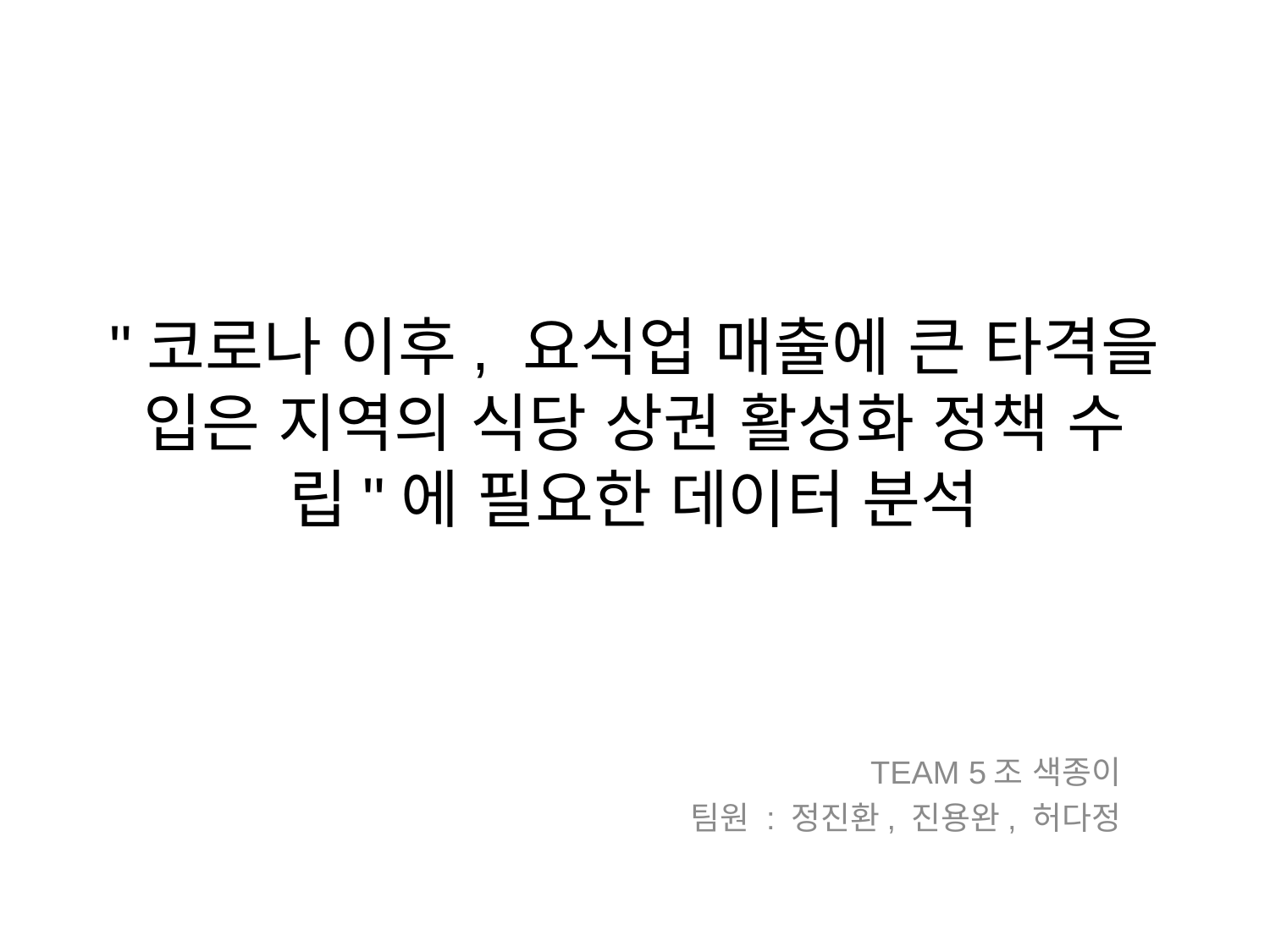

# "코로나 이후, 요식업 매출에 큰 타격을 입은 지역의 식당 상권 활성화 정책 수립"에 필요한 데이터 분석
TEAM 5조 색종이
팀원 : 정진환, 진용완, 허다정